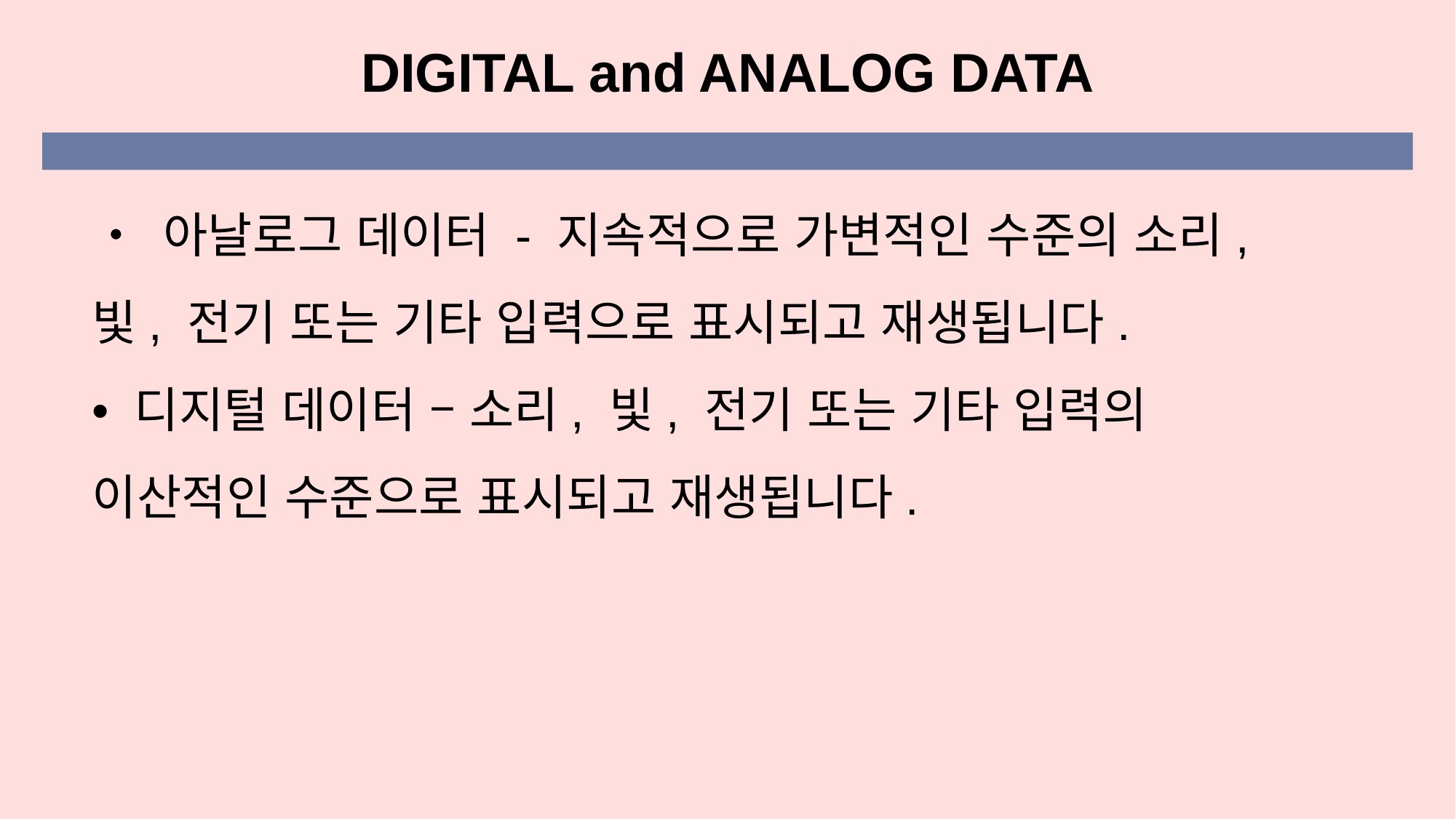

DIGITAL and ANALOG DATA

• 아날로그 데이터 - 지속적으로 가변적인 수준의 소리, 빛, 전기 또는 기타 입력으로 표시되고 재생됩니다.
• 디지털 데이터 – 소리, 빛, 전기 또는 기타 입력의 이산적인 수준으로 표시되고 재생됩니다.